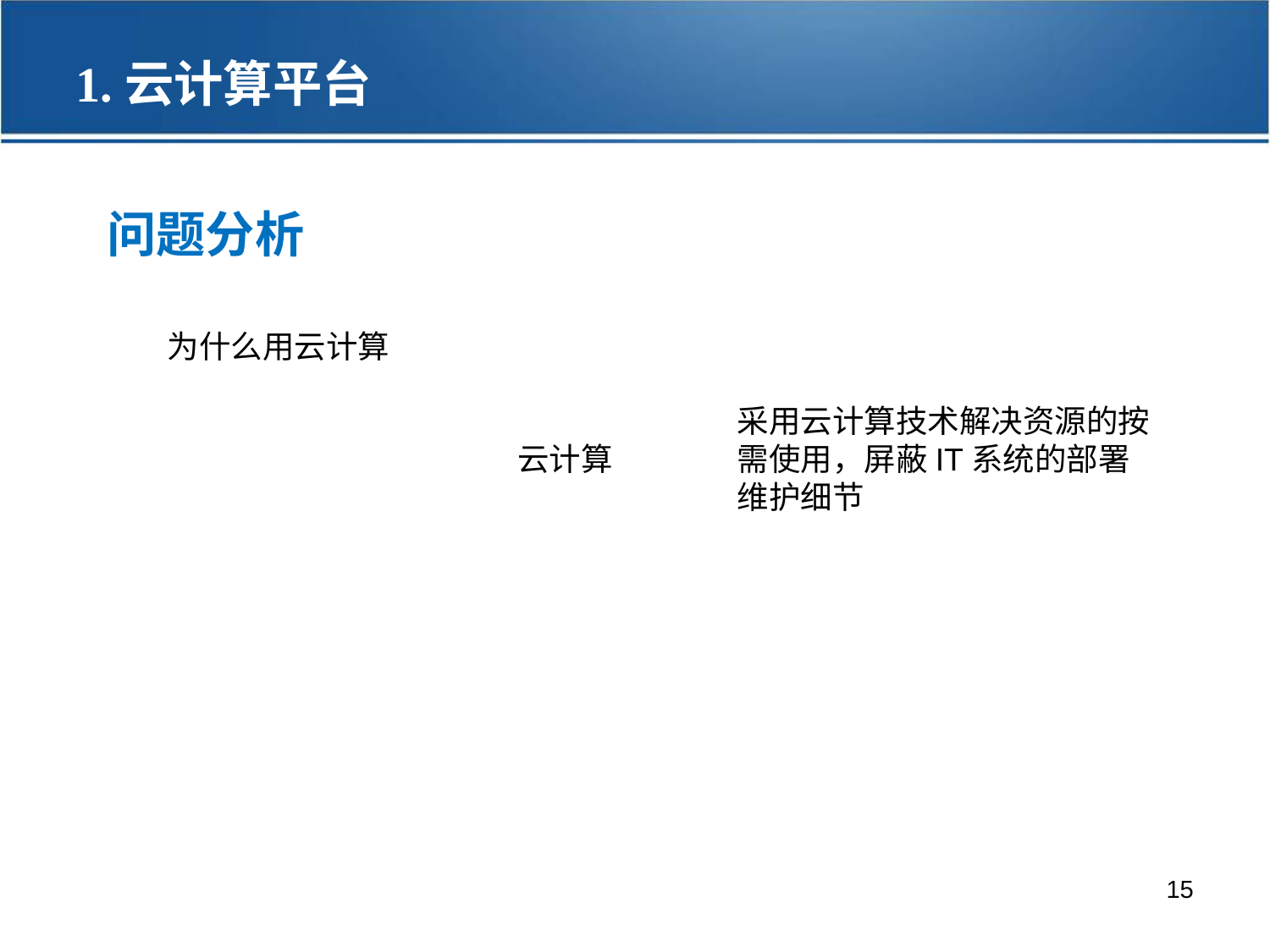

1.云计算平台
问题分析
为什么用云计算
采用云计算技术解决资源的按需使用，屏蔽IT系统的部署维护细节
云计算
15